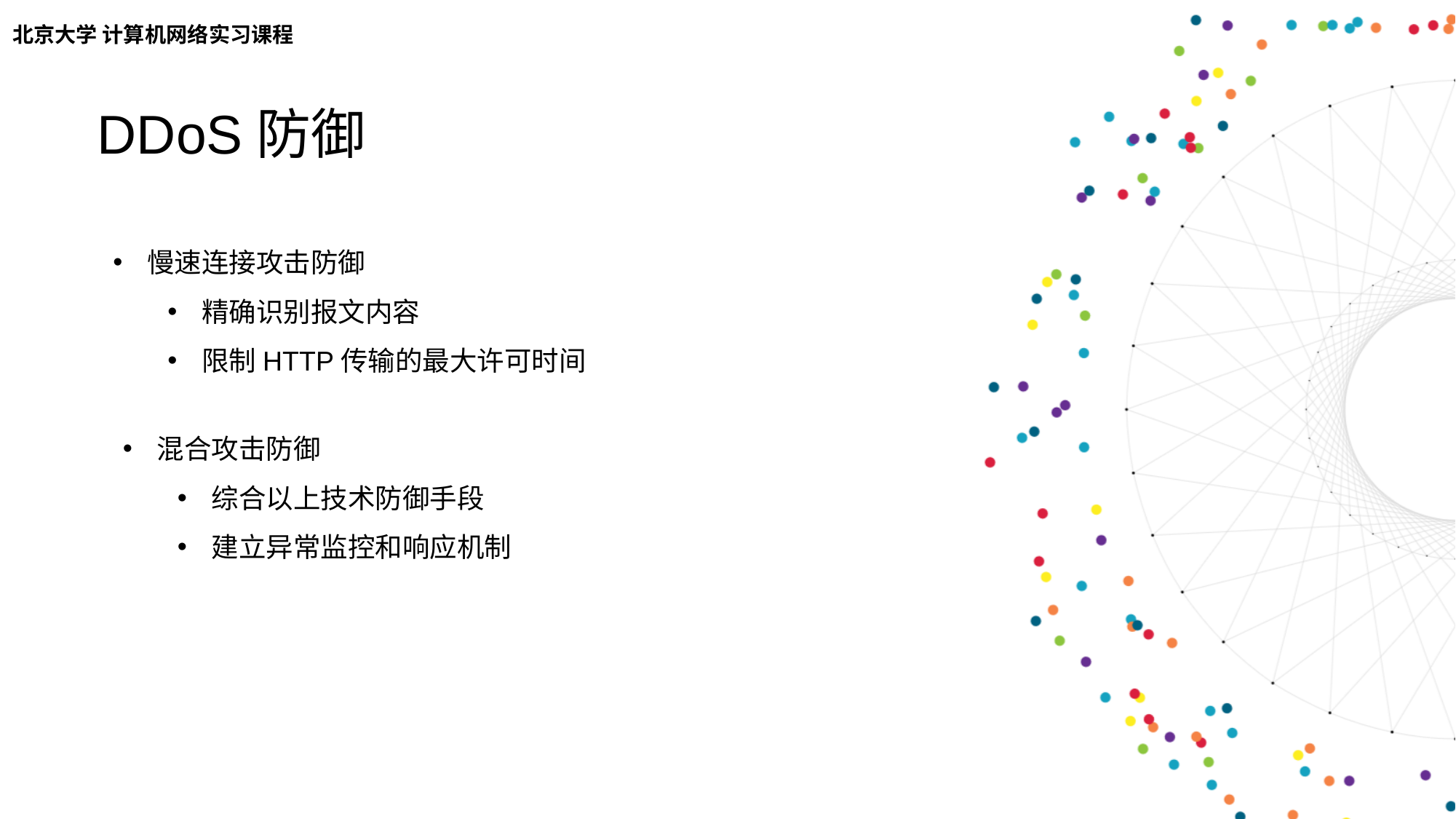

北京大学 计算机网络实习课程
DDoS防御
慢速连接攻击防御
精确识别报文内容
限制HTTP传输的最大许可时间
混合攻击防御
综合以上技术防御手段
建立异常监控和响应机制